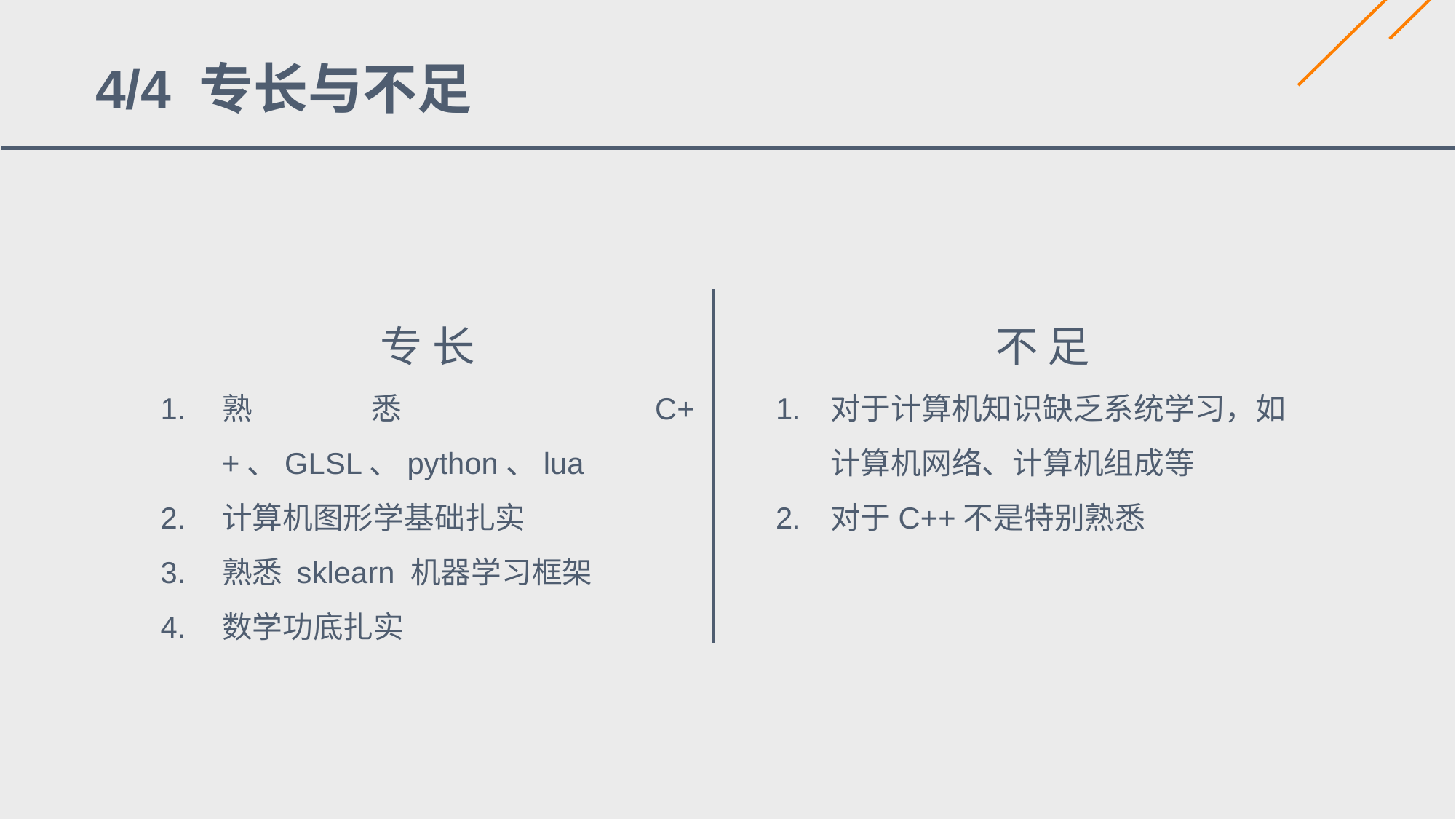

4/4 专长与不足
专 长
熟悉 C++、GLSL、python、lua
计算机图形学基础扎实
熟悉 sklearn 机器学习框架
数学功底扎实

不 足
对于计算机知识缺乏系统学习，如计算机网络、计算机组成等
对于C++不是特别熟悉